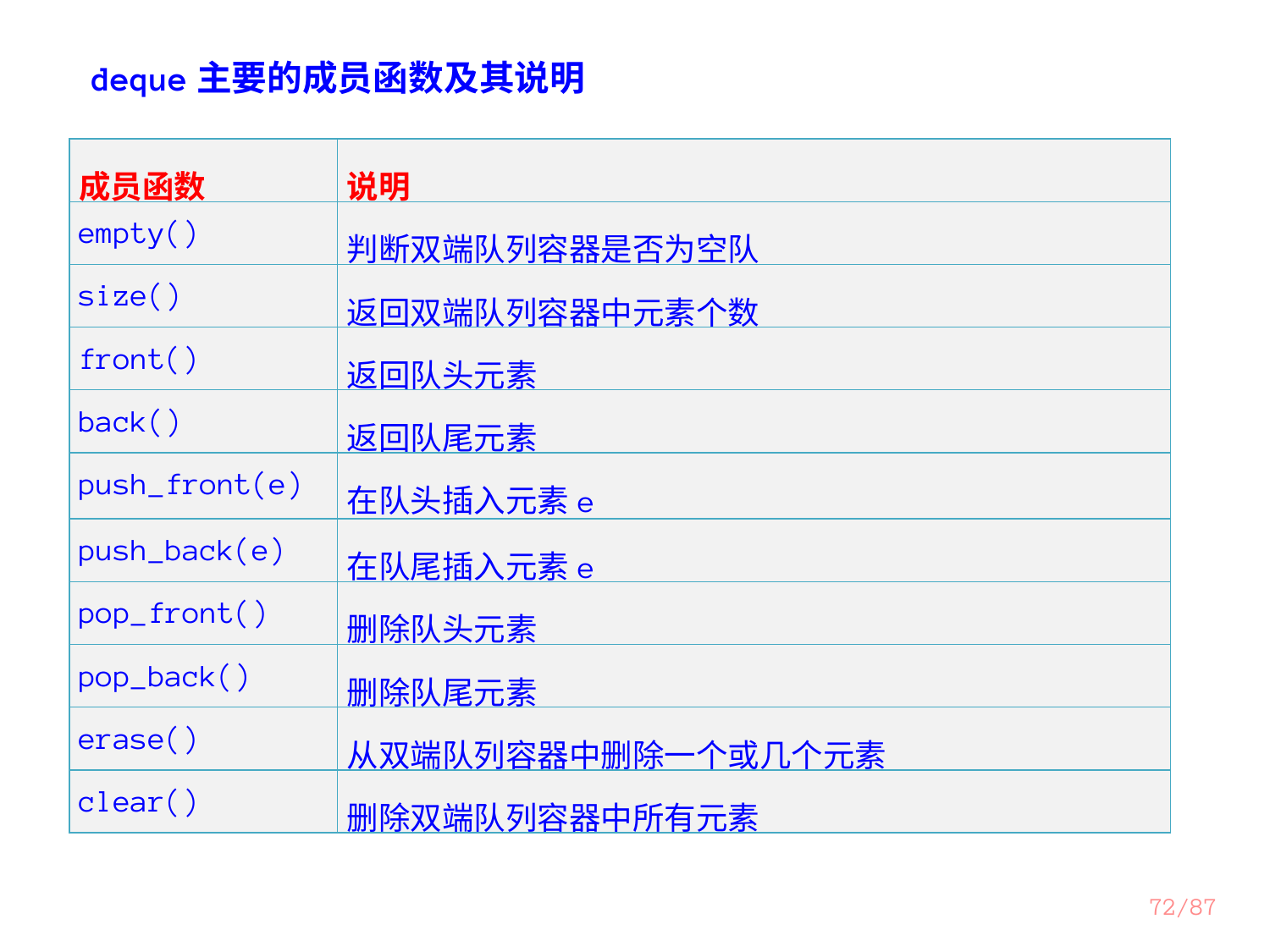

deque主要的成员函数及其说明
| 成员函数 | 说明 |
| --- | --- |
| empty() | 判断双端队列容器是否为空队 |
| size() | 返回双端队列容器中元素个数 |
| front() | 返回队头元素 |
| back() | 返回队尾元素 |
| push\_front(e) | 在队头插入元素e |
| push\_back(e) | 在队尾插入元素e |
| pop\_front() | 删除队头元素 |
| pop\_back() | 删除队尾元素 |
| erase() | 从双端队列容器中删除一个或几个元素 |
| clear() | 删除双端队列容器中所有元素 |
72/87